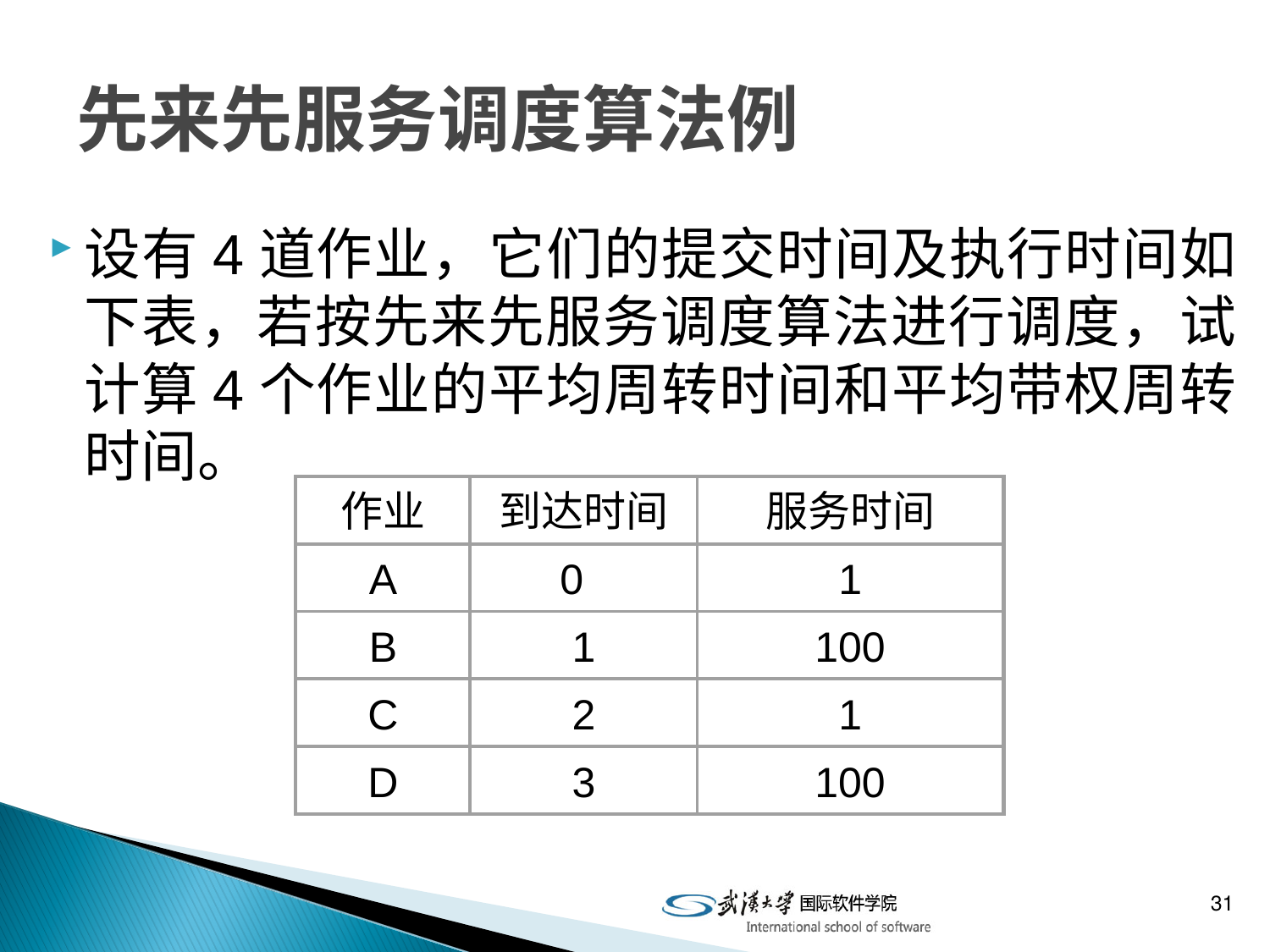

# 先来先服务调度算法例
设有4道作业，它们的提交时间及执行时间如下表，若按先来先服务调度算法进行调度，试计算4个作业的平均周转时间和平均带权周转时间。

作业

到达时间

服务时间

A

0

1

B

1

100

C

2

1

D

3

100